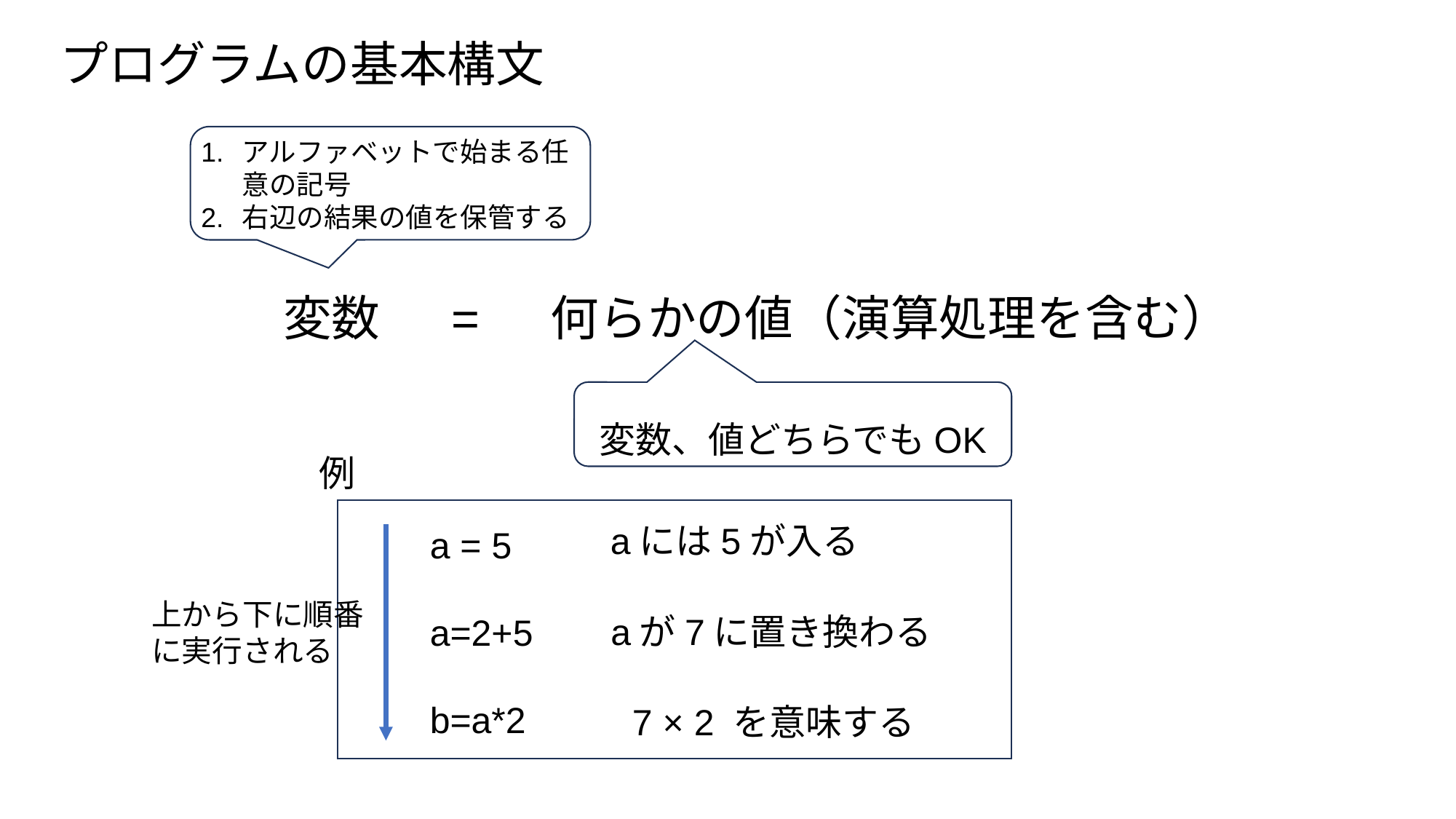

プログラムの基本構文

アルファベットで始まる任意の記号
右辺の結果の値を保管する
変数 　=　 何らかの値（演算処理を含む）

変数、値どちらでもOK
例

aには5が入る
a = 5

a=2+5

b=a*2
上から下に順番に実行される
aが7に置き換わる
7 × 2 を意味する